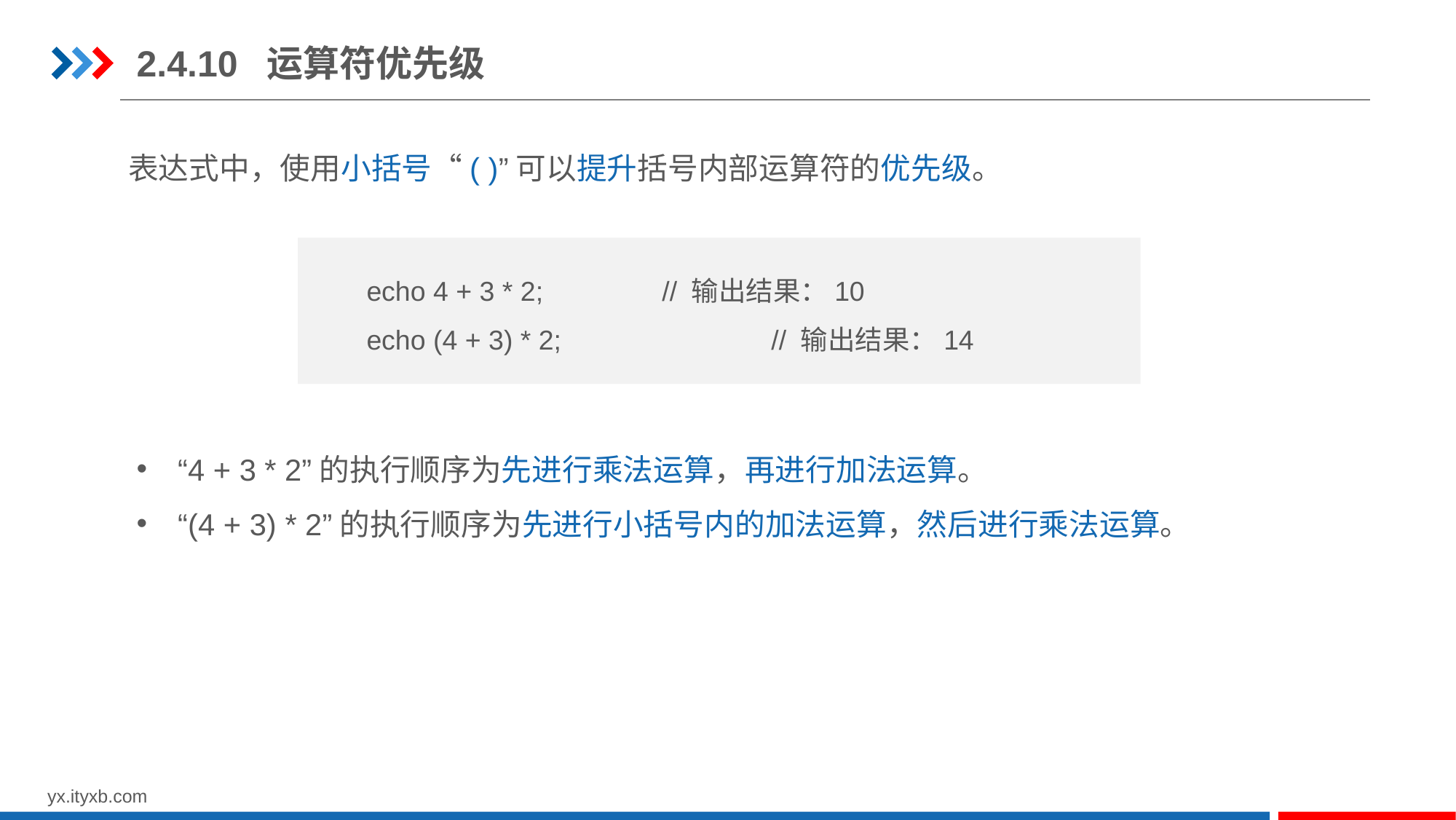

2.4.10  运算符优先级
表达式中，使用小括号“( )”可以提升括号内部运算符的优先级。

echo 4 + 3 * 2;		// 输出结果：10
echo (4 + 3) * 2;		// 输出结果：14
“4 + 3 * 2”的执行顺序为先进行乘法运算，再进行加法运算。
“(4 + 3) * 2”的执行顺序为先进行小括号内的加法运算，然后进行乘法运算。